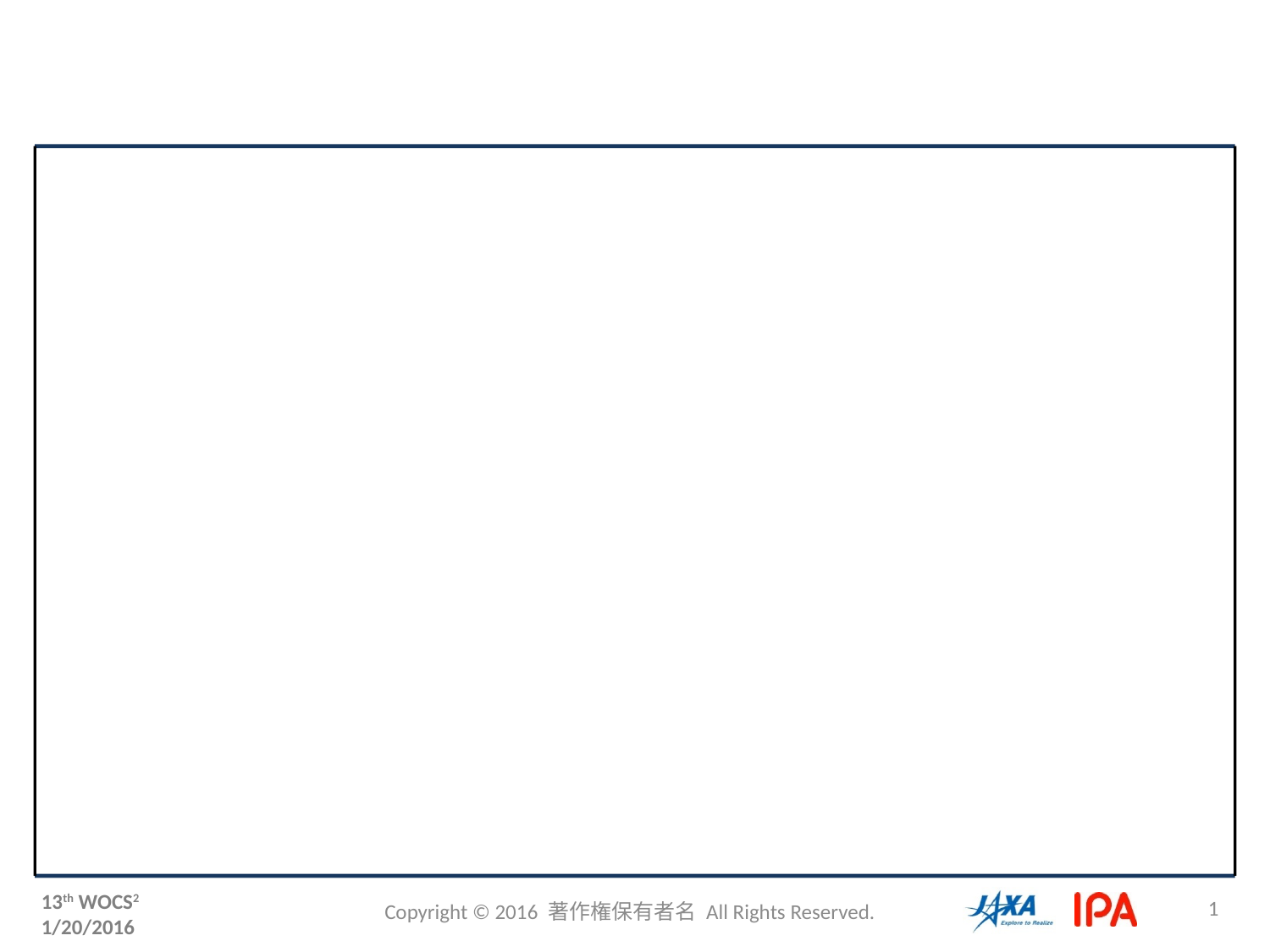

1
Copyright © 2016 著作権保有者名 All Rights Reserved.